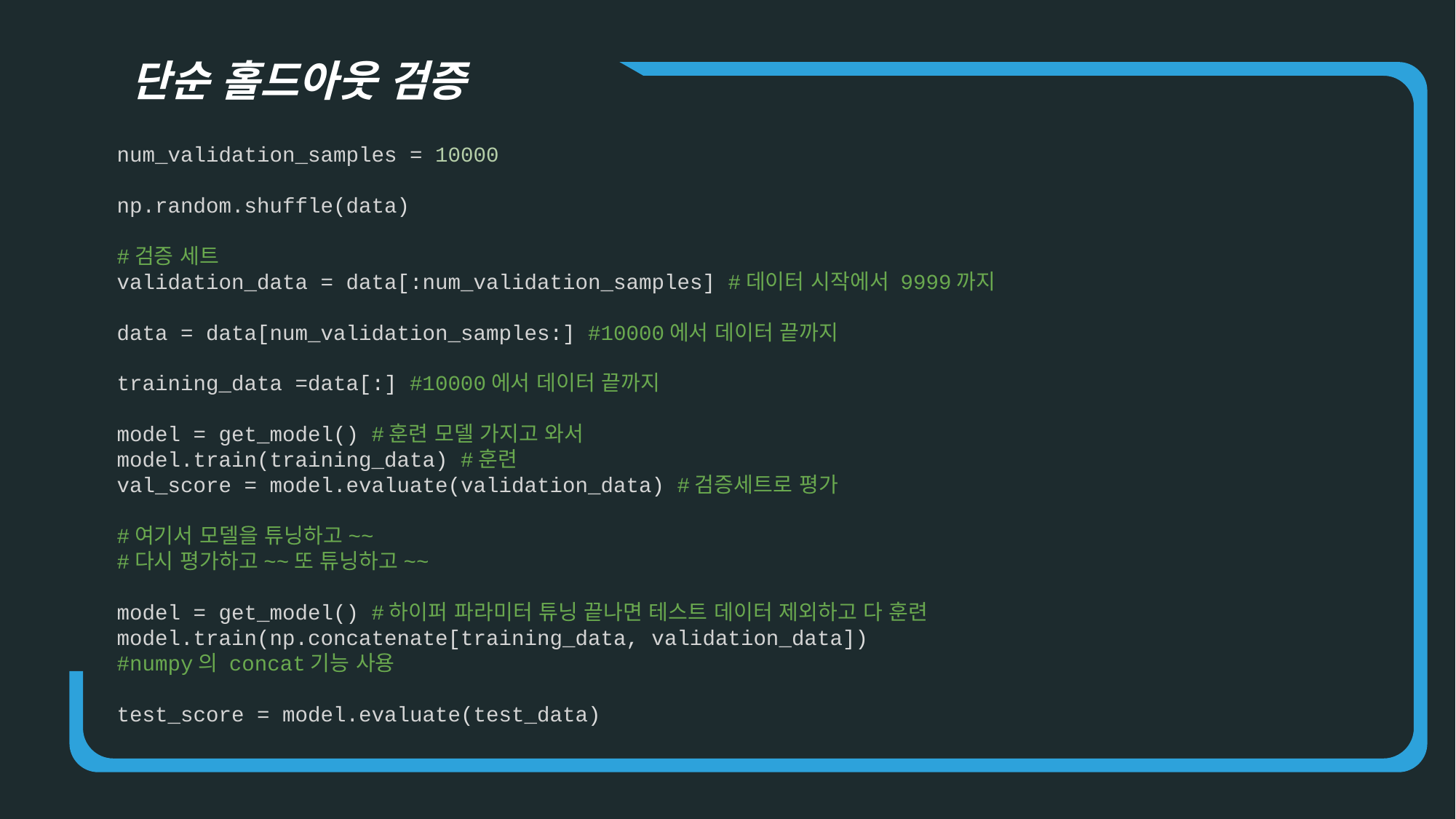

단순 홀드아웃 검증

num_validation_samples = 10000
np.random.shuffle(data)
#검증 세트
validation_data = data[:num_validation_samples] #데이터 시작에서 9999까지
data = data[num_validation_samples:] #10000에서 데이터 끝까지
training_data =data[:] #10000에서 데이터 끝까지
model = get_model() #훈련 모델 가지고 와서
model.train(training_data) #훈련
val_score = model.evaluate(validation_data) #검증세트로 평가
#여기서 모델을 튜닝하고~~
#다시 평가하고~~또 튜닝하고~~
model = get_model() #하이퍼 파라미터 튜닝 끝나면 테스트 데이터 제외하고 다 훈련
model.train(np.concatenate[training_data, validation_data])
#numpy의 concat기능 사용
test_score = model.evaluate(test_data)